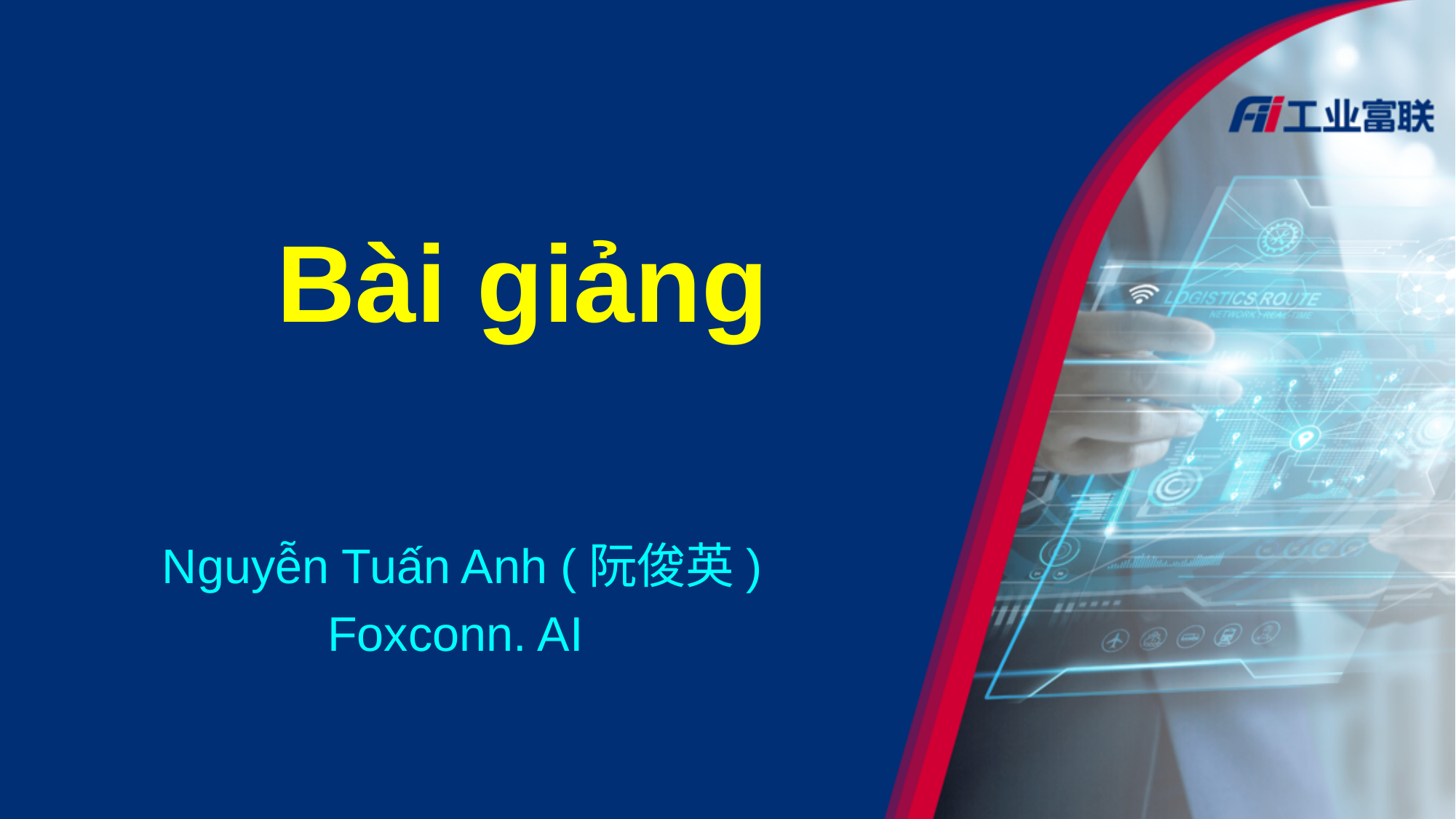

# Bài giảng
Nguyễn Tuấn Anh (阮俊英)
Foxconn. AI